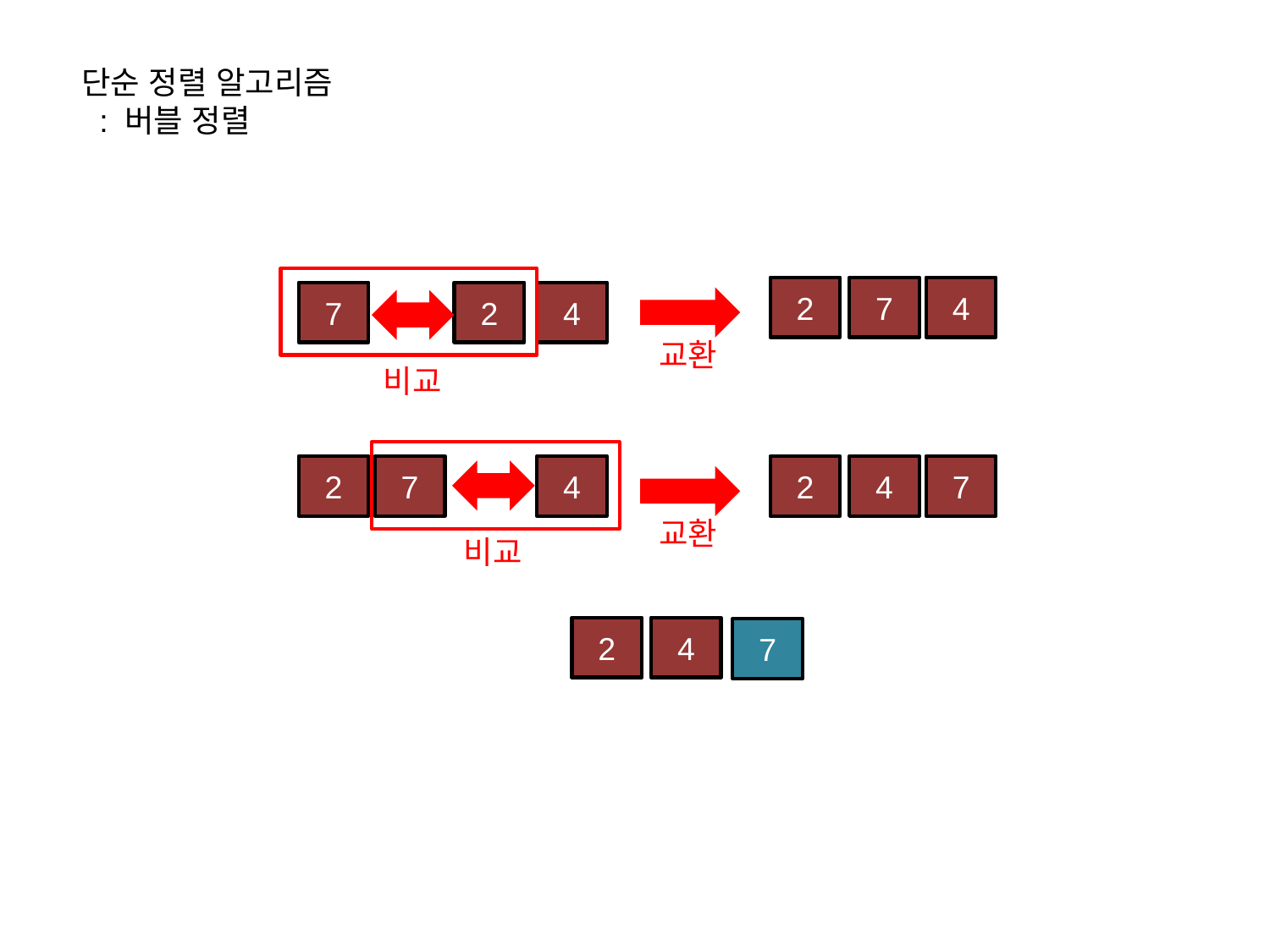

단순 정렬 알고리즘
  : 버블 정렬

2
7
4
7
2
4

교환
비교

2
7
4
2
4
7

교환
비교
2
4
7